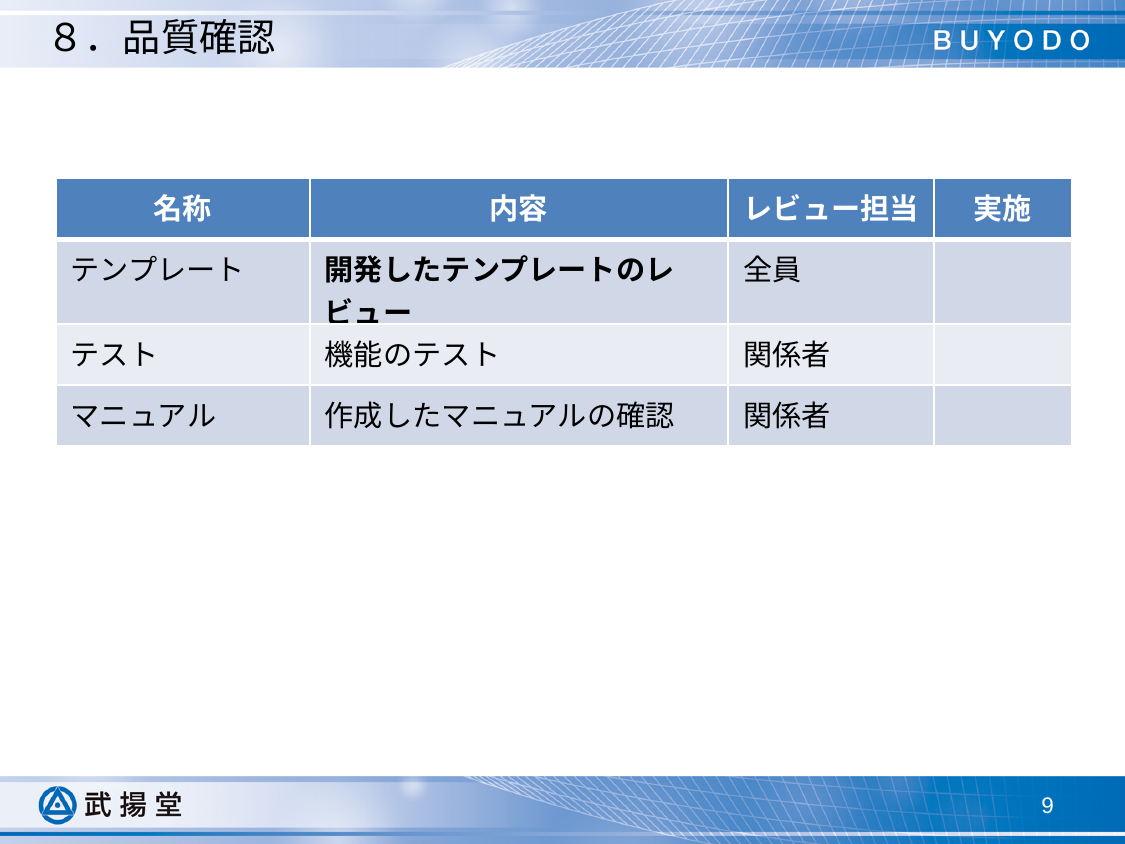

８．品質確認
| 名称 | 内容 | レビュー担当 | 実施 |
| --- | --- | --- | --- |
| テンプレート | 開発したテンプレートのレビュー | 全員 |  |
| テスト | 機能のテスト | 関係者 |  |
| マニュアル | 作成したマニュアルの確認 | 関係者 |  |
9